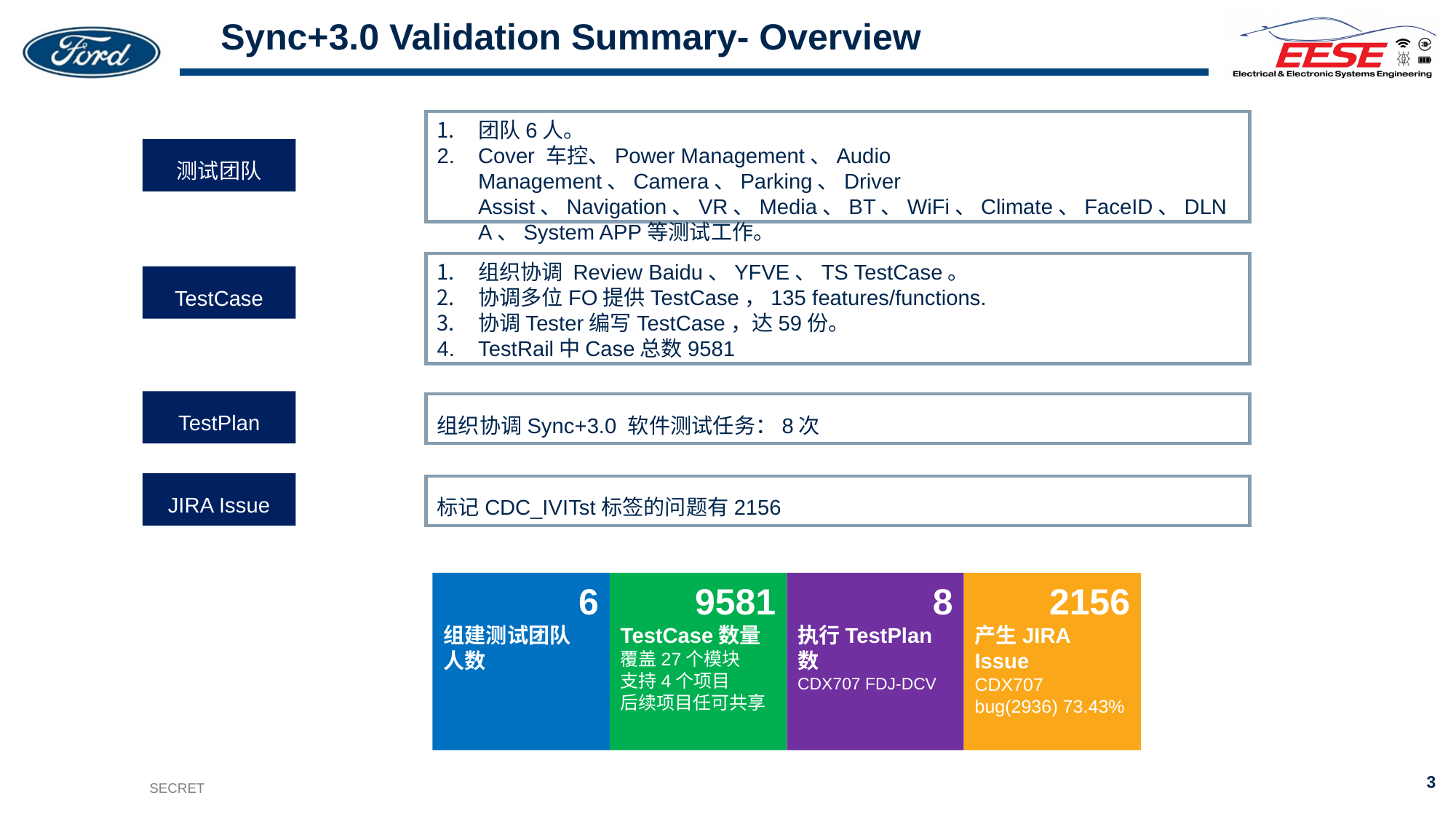

# Sync+3.0 Validation Summary- Overview
团队6人。
Cover 车控、Power Management、Audio Management、Camera、Parking、Driver Assist、Navigation、VR、Media、BT、WiFi、Climate、FaceID、DLNA、System APP等测试工作。

测试团队
组织协调 Review Baidu、YFVE、TS TestCase。
协调多位FO提供TestCase，135 features/functions.
协调Tester编写TestCase，达59份。
TestRail中Case总数9581

TestCase
TestPlan
组织协调Sync+3.0 软件测试任务：8次

JIRA Issue
标记CDC_IVITst标签的问题有2156
9581
TestCase数量
覆盖27个模块
支持4个项目
后续项目任可共享

8
执行TestPlan数
CDX707 FDJ-DCV
2156
产生JIRA Issue
CDX707 bug(2936) 73.43%
6
组建测试团队
人数